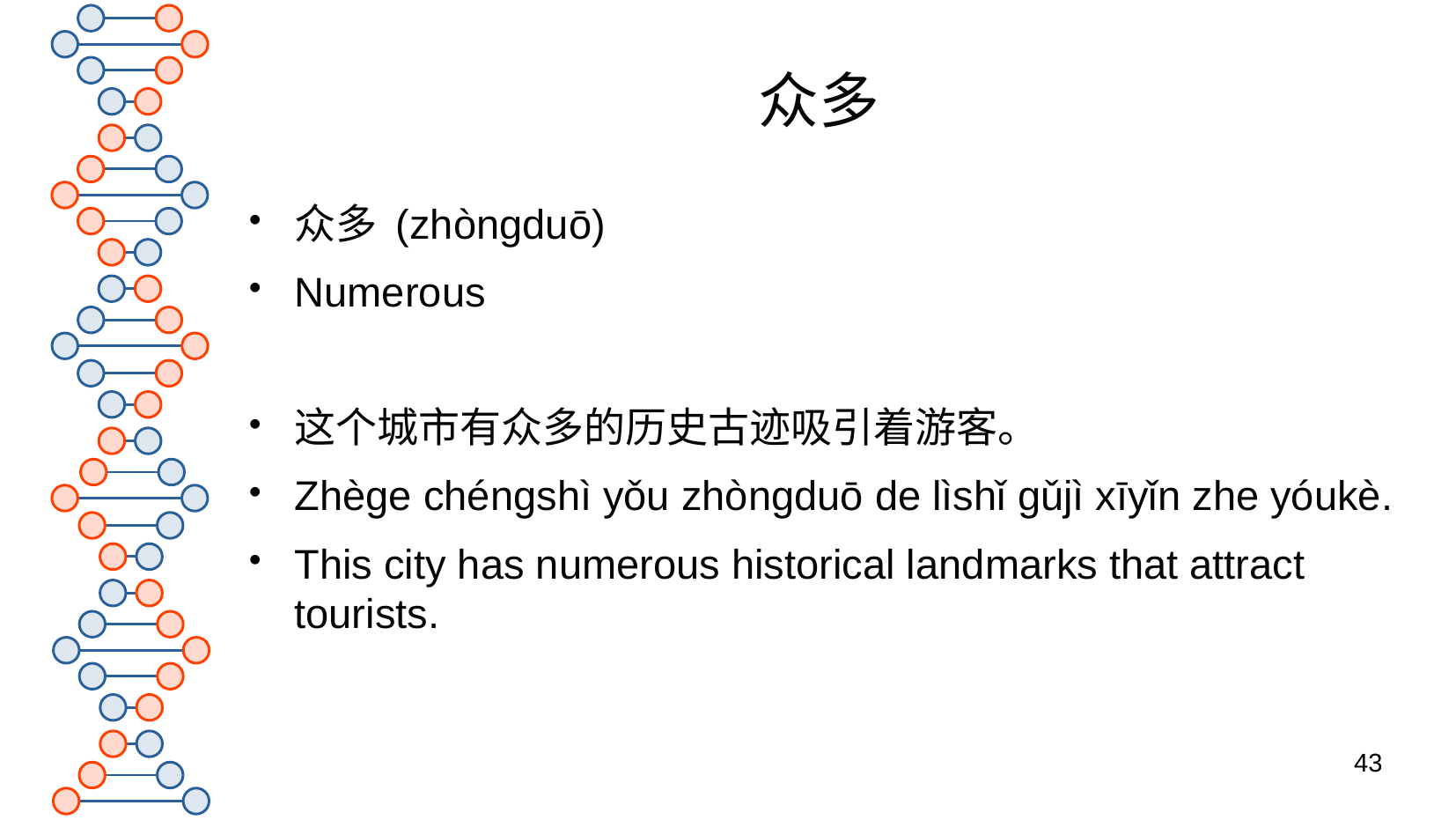

# 众多
众多 (zhòngduō)
Numerous

这个城市有众多的历史古迹吸引着游客。
Zhège chéngshì yǒu zhòngduō de lìshǐ gǔjì xīyǐn zhe yóukè.
This city has numerous historical landmarks that attract tourists.

43